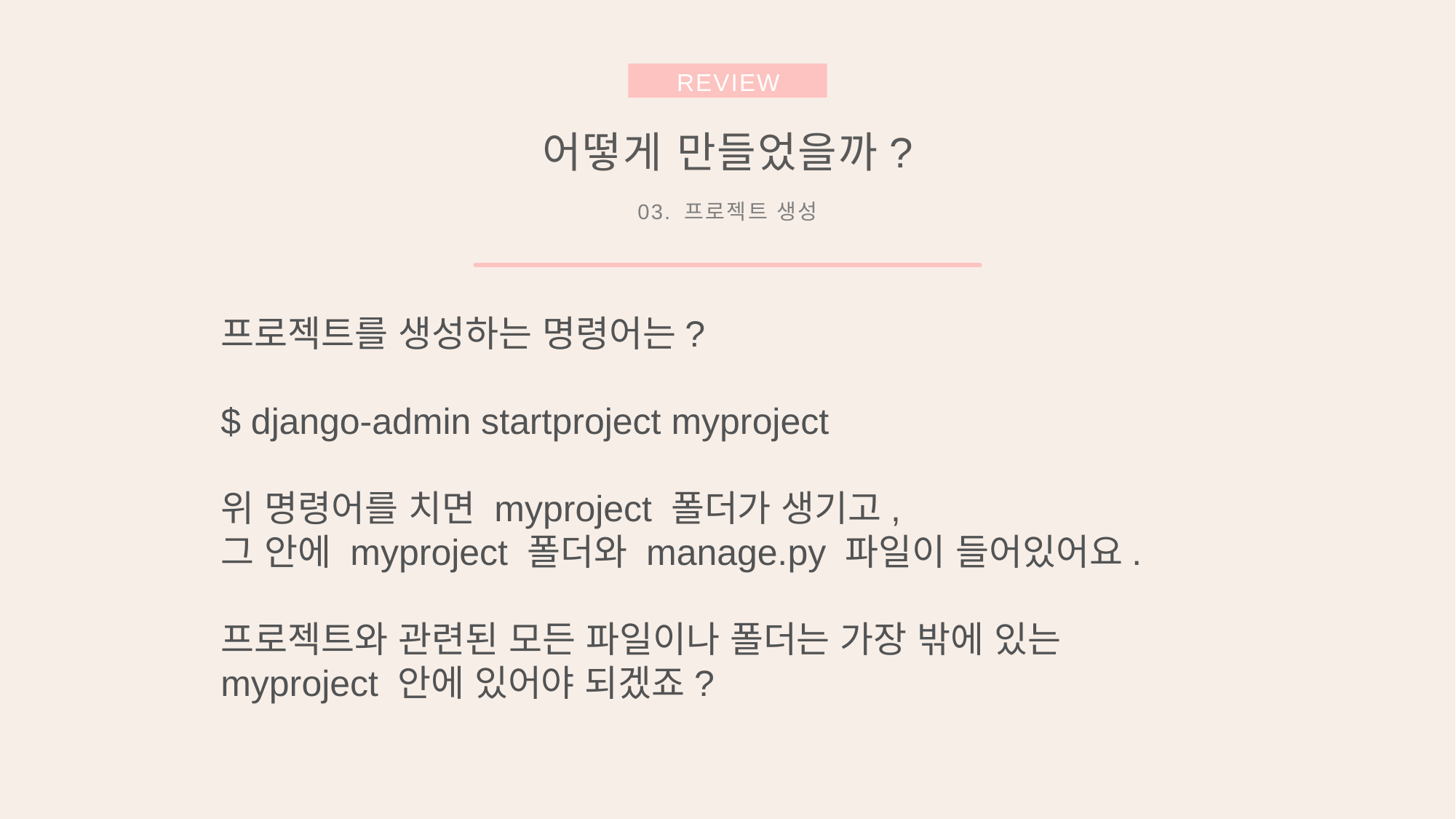

REVIEW
어떻게 만들었을까?
03. 프로젝트 생성
프로젝트를 생성하는 명령어는?

$ django-admin startproject myproject

위 명령어를 치면 myproject 폴더가 생기고,
그 안에 myproject 폴더와 manage.py 파일이 들어있어요.

프로젝트와 관련된 모든 파일이나 폴더는 가장 밖에 있는 myproject 안에 있어야 되겠죠?